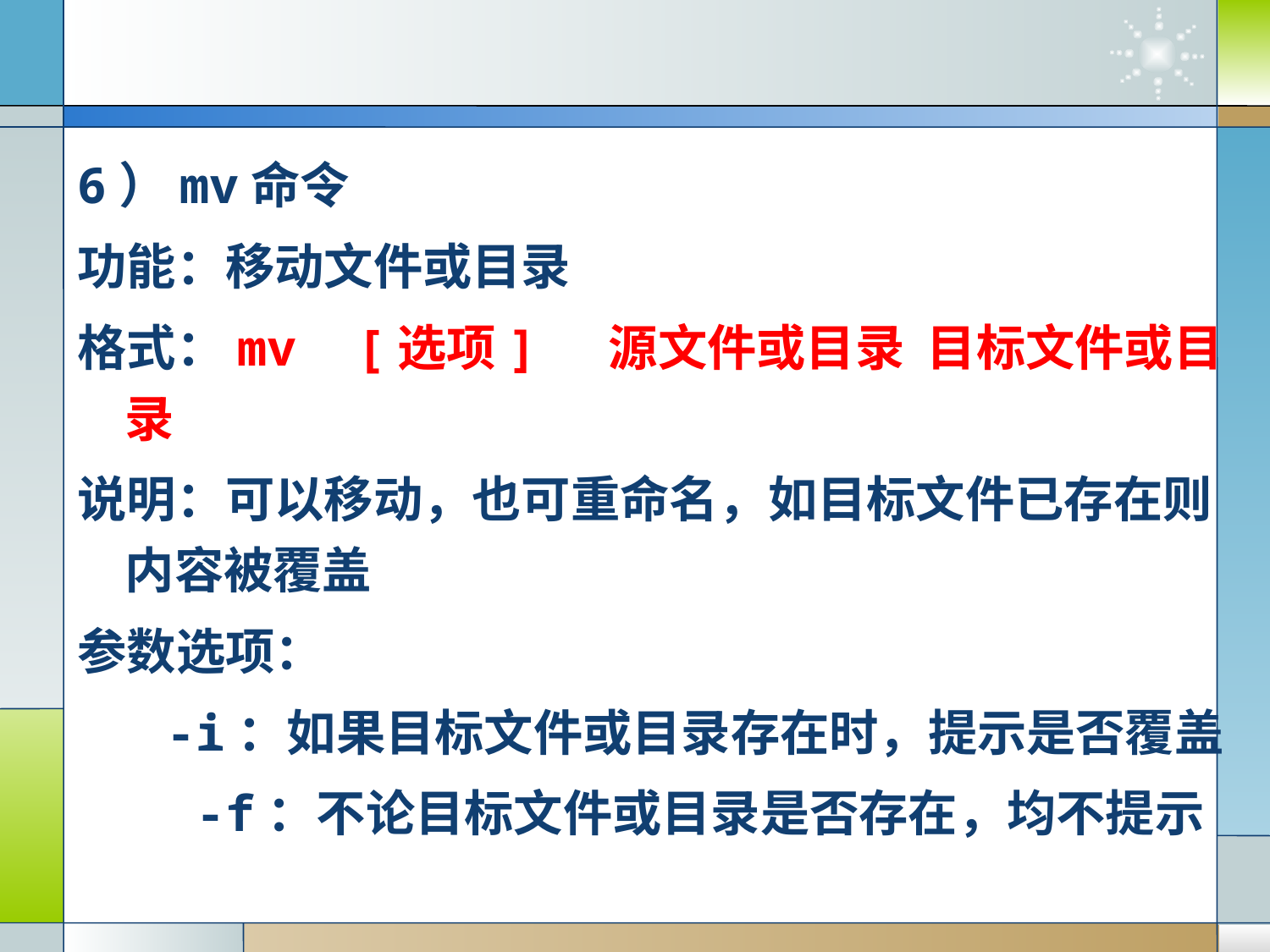

#
6）mv命令
功能：移动文件或目录
格式：mv  [选项]  源文件或目录  目标文件或目录
说明：可以移动，也可重命名，如目标文件已存在则内容被覆盖
参数选项：
   -i：如果目标文件或目录存在时，提示是否覆盖
    -f：不论目标文件或目录是否存在，均不提示

48